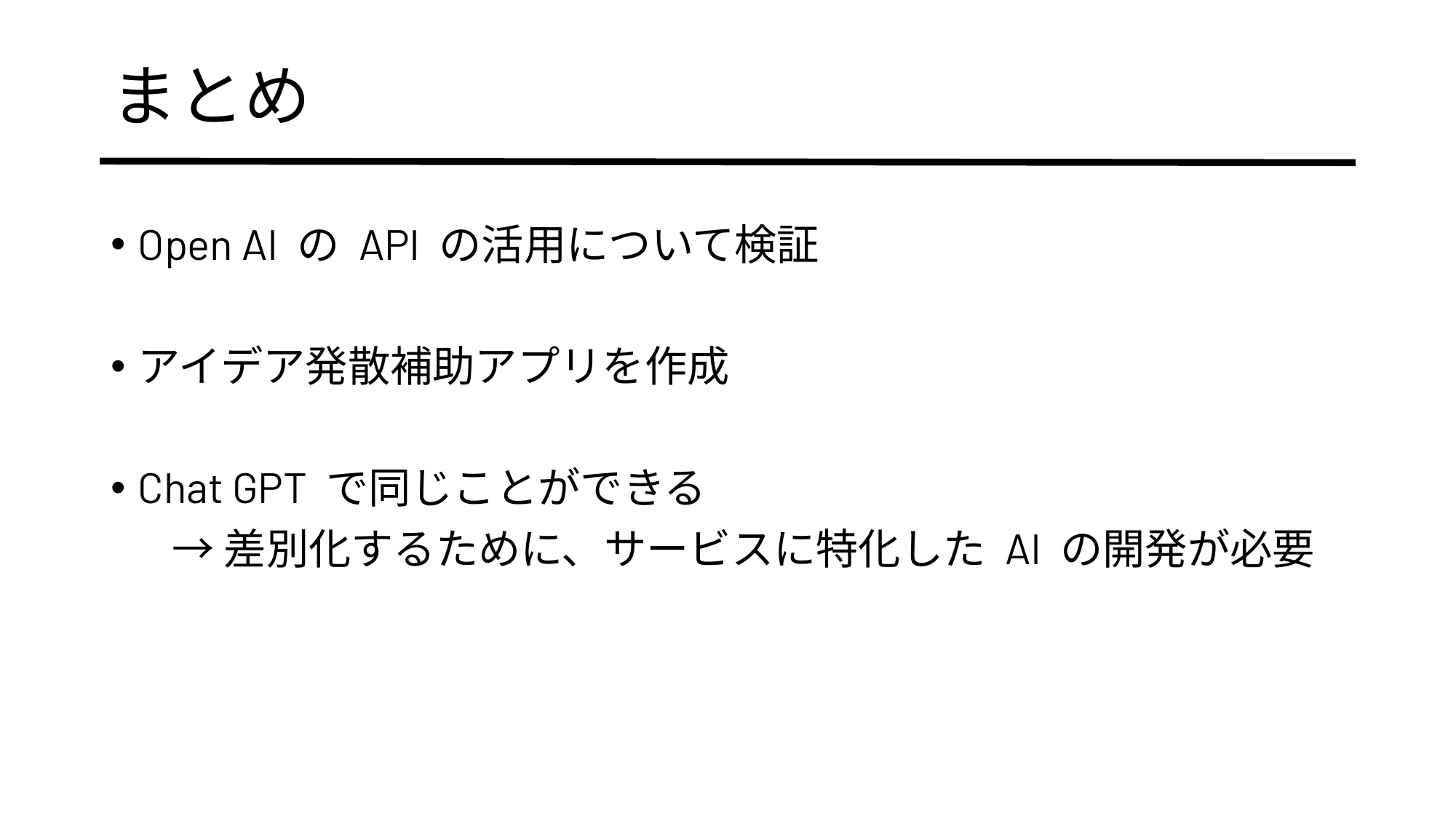

# まとめ
Open AI の API の活用について検証

アイデア発散補助アプリを作成

Chat GPT で同じことができる
　  → 差別化するために、サービスに特化した AI の開発が必要